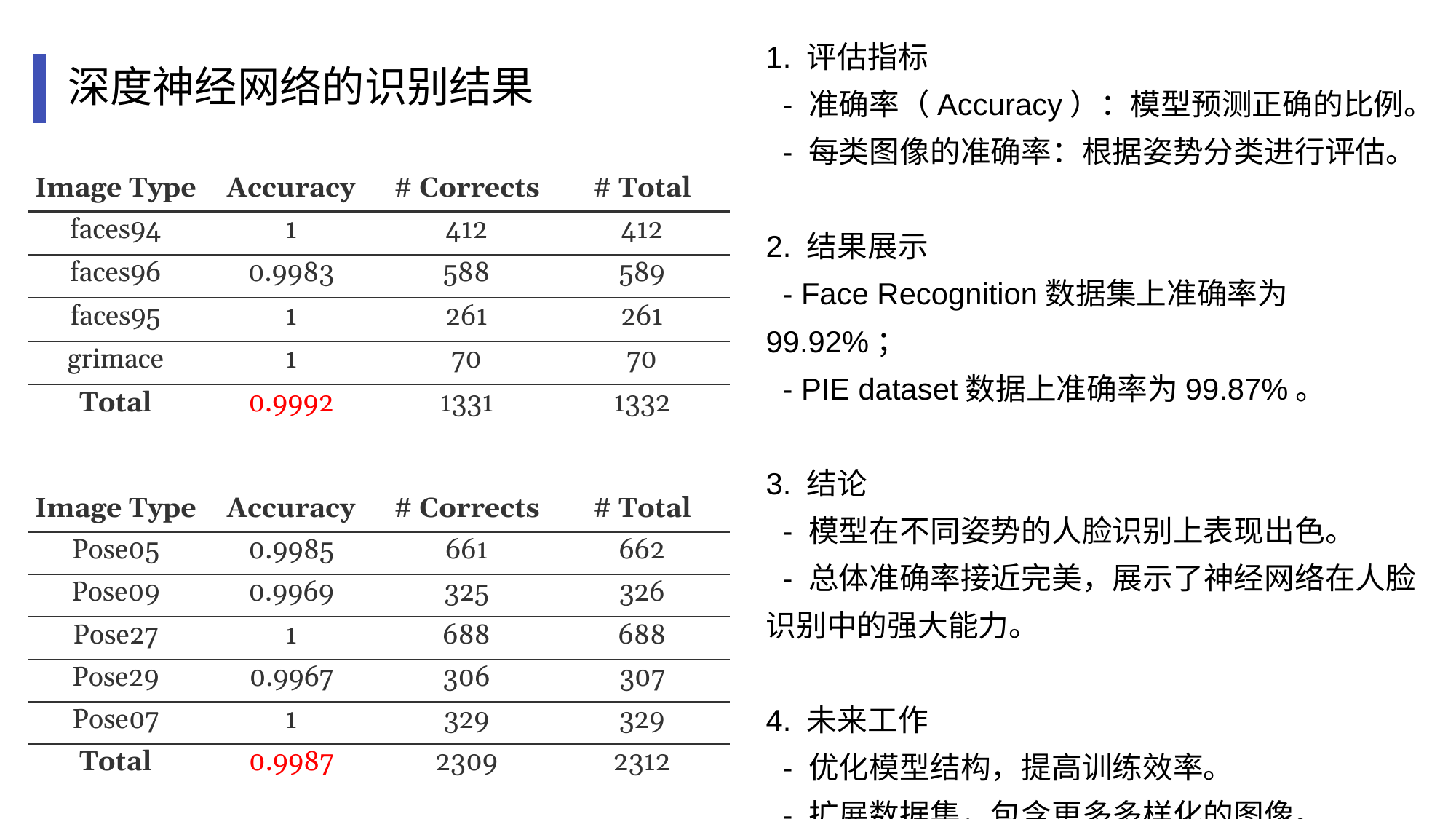

1. 评估指标
  - 准确率（Accuracy）：模型预测正确的比例。
  - 每类图像的准确率：根据姿势分类进行评估。

2. 结果展示
  - Face Recognition数据集上准确率为99.92%；
  - PIE dataset数据上准确率为99.87%。

3. 结论
  - 模型在不同姿势的人脸识别上表现出色。
  - 总体准确率接近完美，展示了神经网络在人脸识别中的强大能力。

4. 未来工作
  - 优化模型结构，提高训练效率。
  - 扩展数据集，包含更多多样化的图像。

深度神经网络的识别结果
| Image Type | Accuracy | # Corrects | # Total |
| --- | --- | --- | --- |
| faces94 | 1 | 412 | 412 |
| faces96 | 0.9983 | 588 | 589 |
| faces95 | 1 | 261 | 261 |
| grimace | 1 | 70 | 70 |
| Total | 0.9992 | 1331 | 1332 |
| Image Type | Accuracy | # Corrects | # Total |
| --- | --- | --- | --- |
| Pose05 | 0.9985 | 661 | 662 |
| Pose09 | 0.9969 | 325 | 326 |
| Pose27 | 1 | 688 | 688 |
| Pose29 | 0.9967 | 306 | 307 |
| Pose07 | 1 | 329 | 329 |
| Total | 0.9987 | 2309 | 2312 |